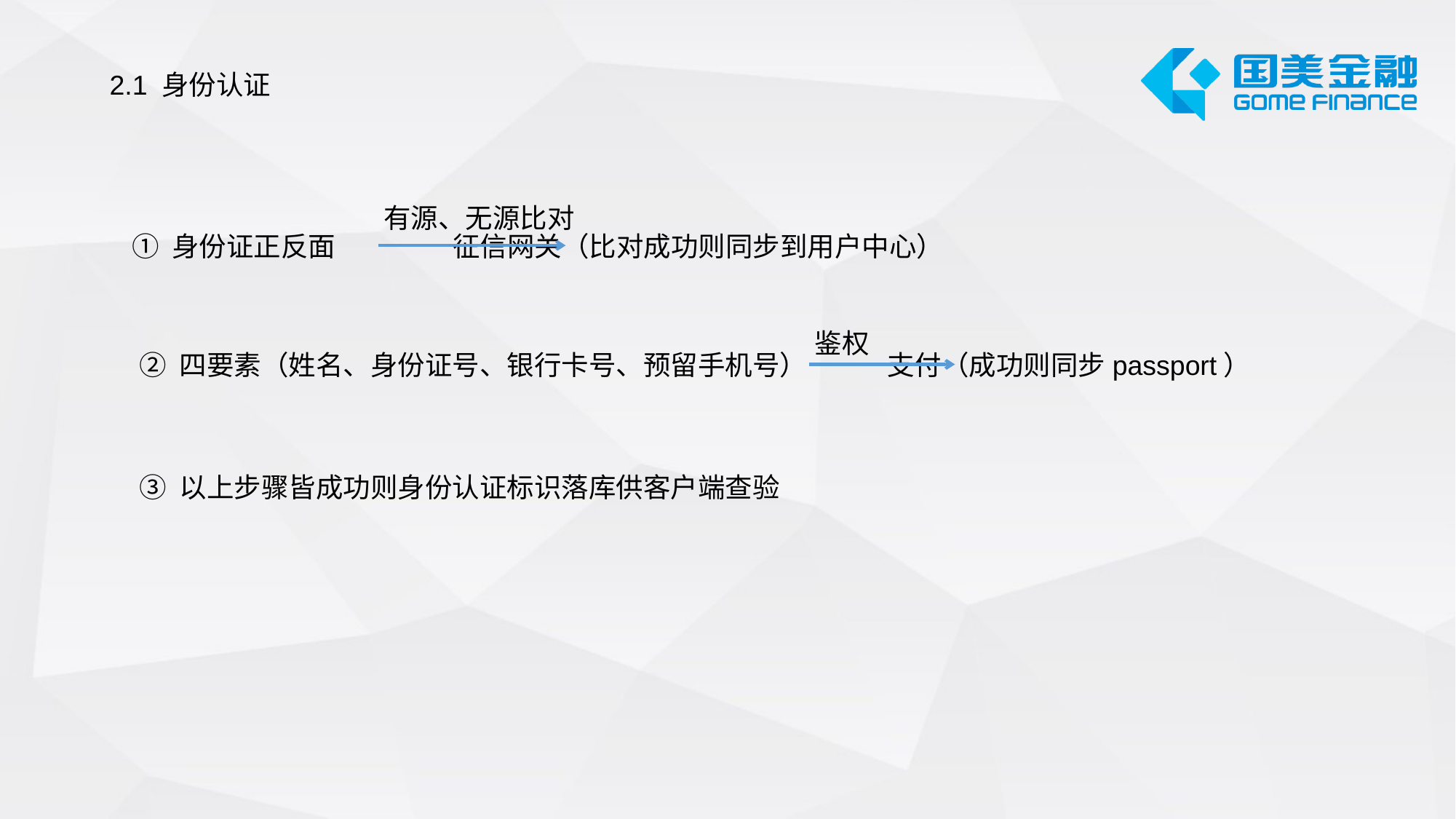

2.1 身份认证
有源、无源比对
① 身份证正反面                   征信网关（比对成功则同步到用户中心）
鉴权
② 四要素（姓名、身份证号、银行卡号、预留手机号）             支付（成功则同步passport）
③ 以上步骤皆成功则身份认证标识落库供客户端查验